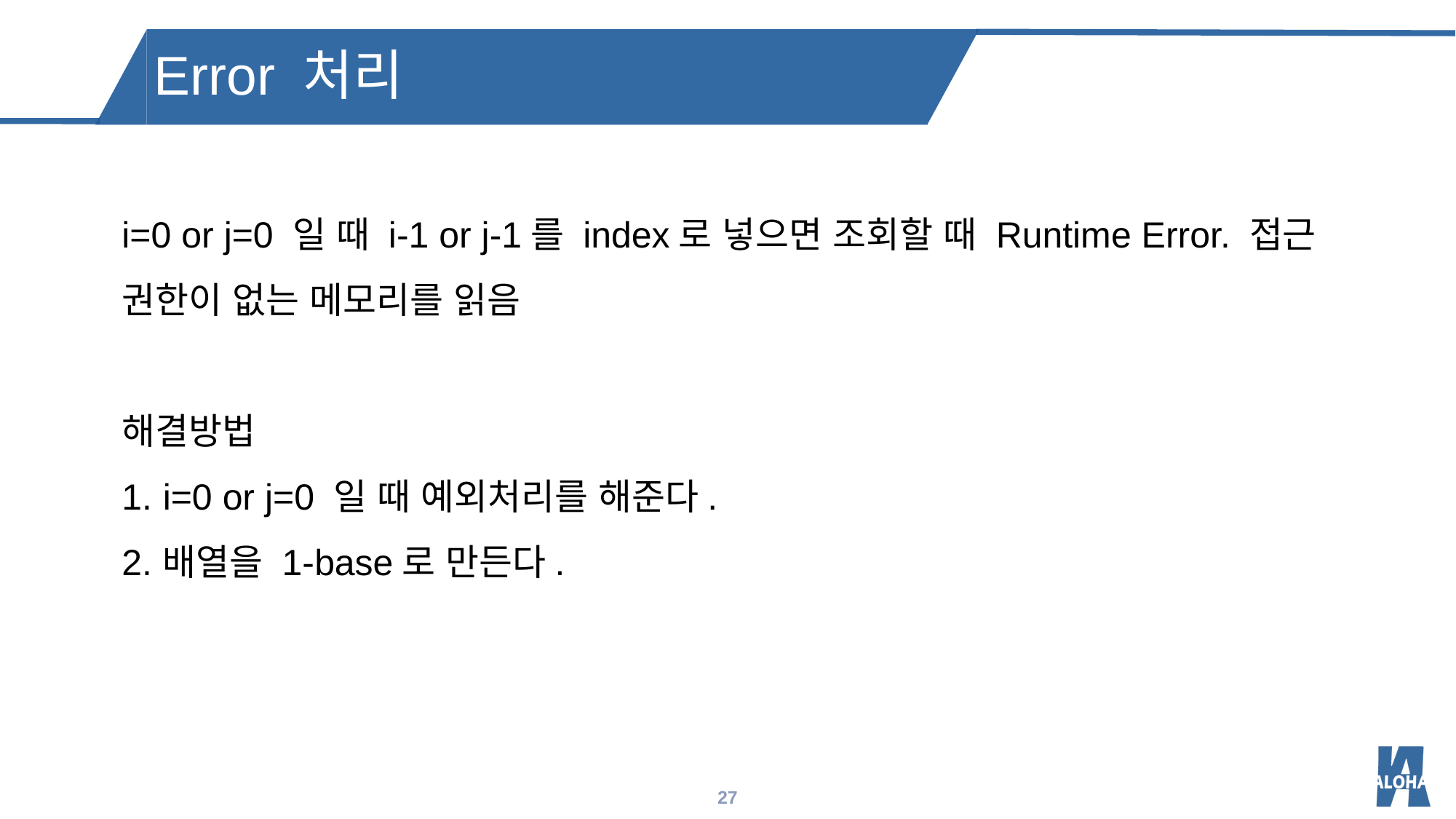

Error 처리
i=0 or j=0 일 때 i-1 or j-1를 index로 넣으면 조회할 때 Runtime Error. 접근 권한이 없는 메모리를 읽음

해결방법
i=0 or j=0 일 때 예외처리를 해준다.
배열을 1-base로 만든다.

27